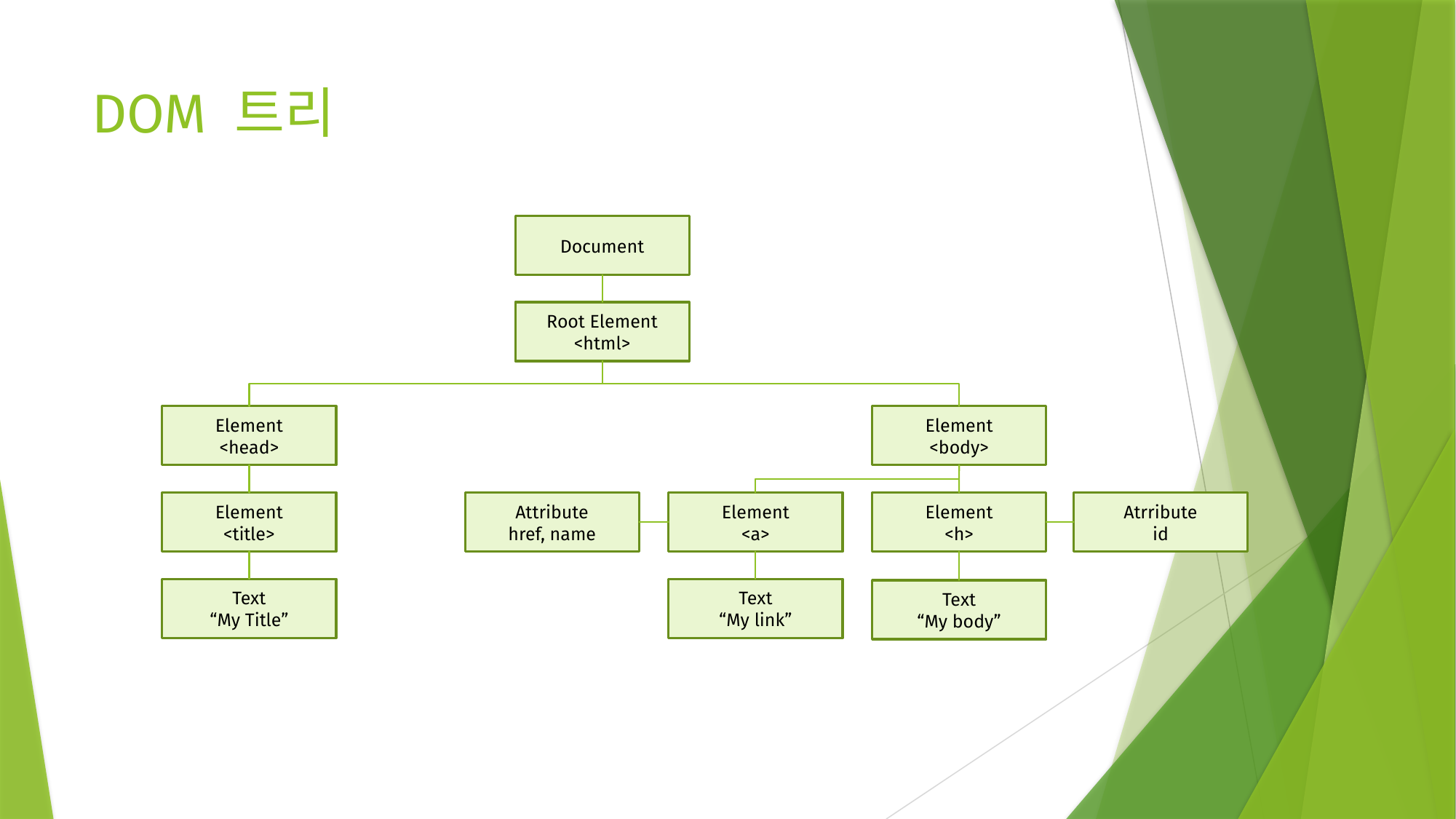

# DOM 트리
Document
Root Element
<html>
Element
<head>
Element
<body>
Element
<title>
Attribute
href, name
Element
<a>
Element
<h>
Atrribute
id
Text
“My Title”
Text
“My link”
Text
“My body”